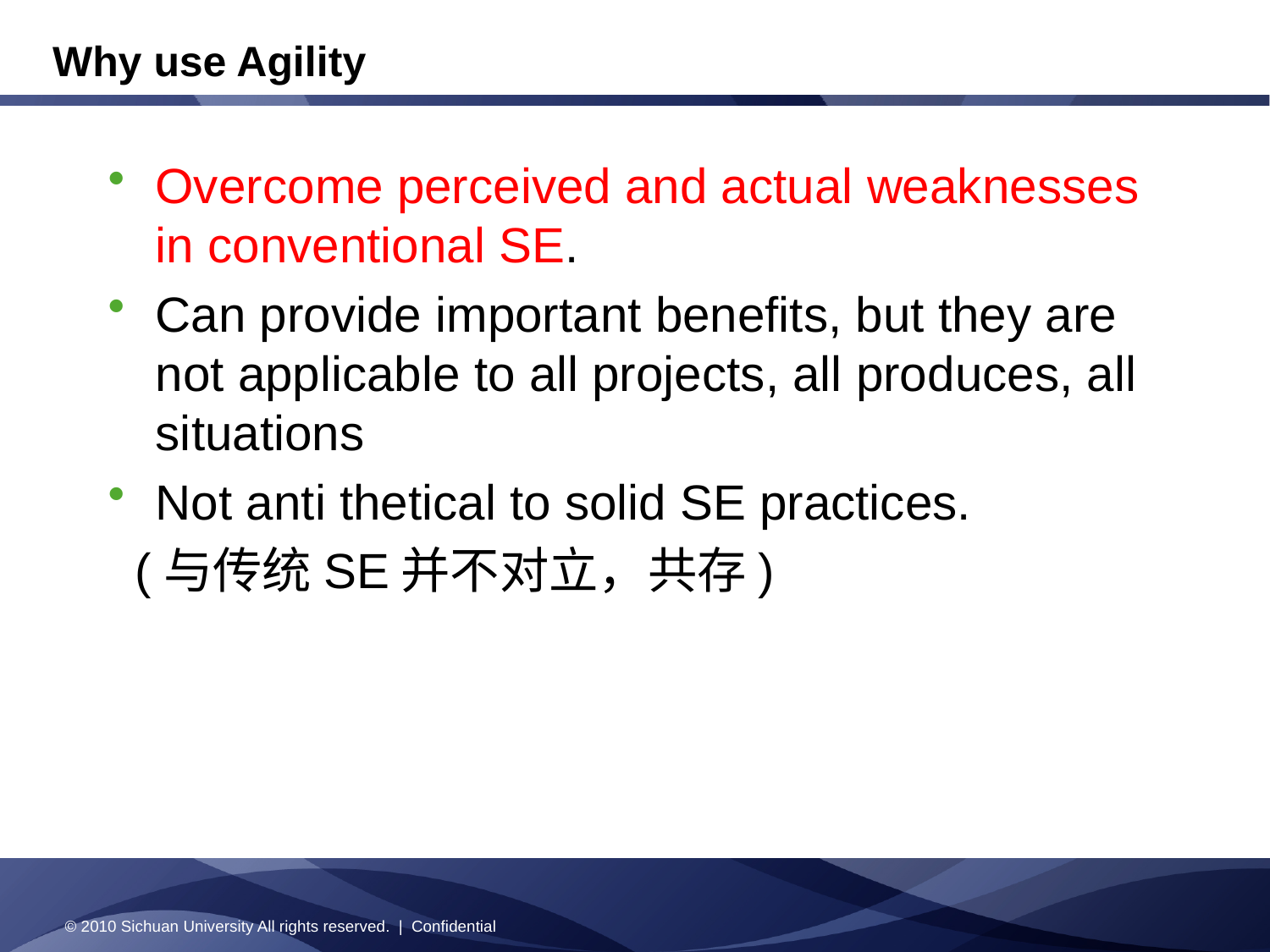

Overcome perceived and actual weaknesses in conventional SE.
Can provide important benefits, but they are not applicable to all projects, all produces, all situations
Not anti thetical to solid SE practices.
  (与传统SE并不对立，共存)

Why use Agility
© 2010 Sichuan University All rights reserved.  |  Confidential